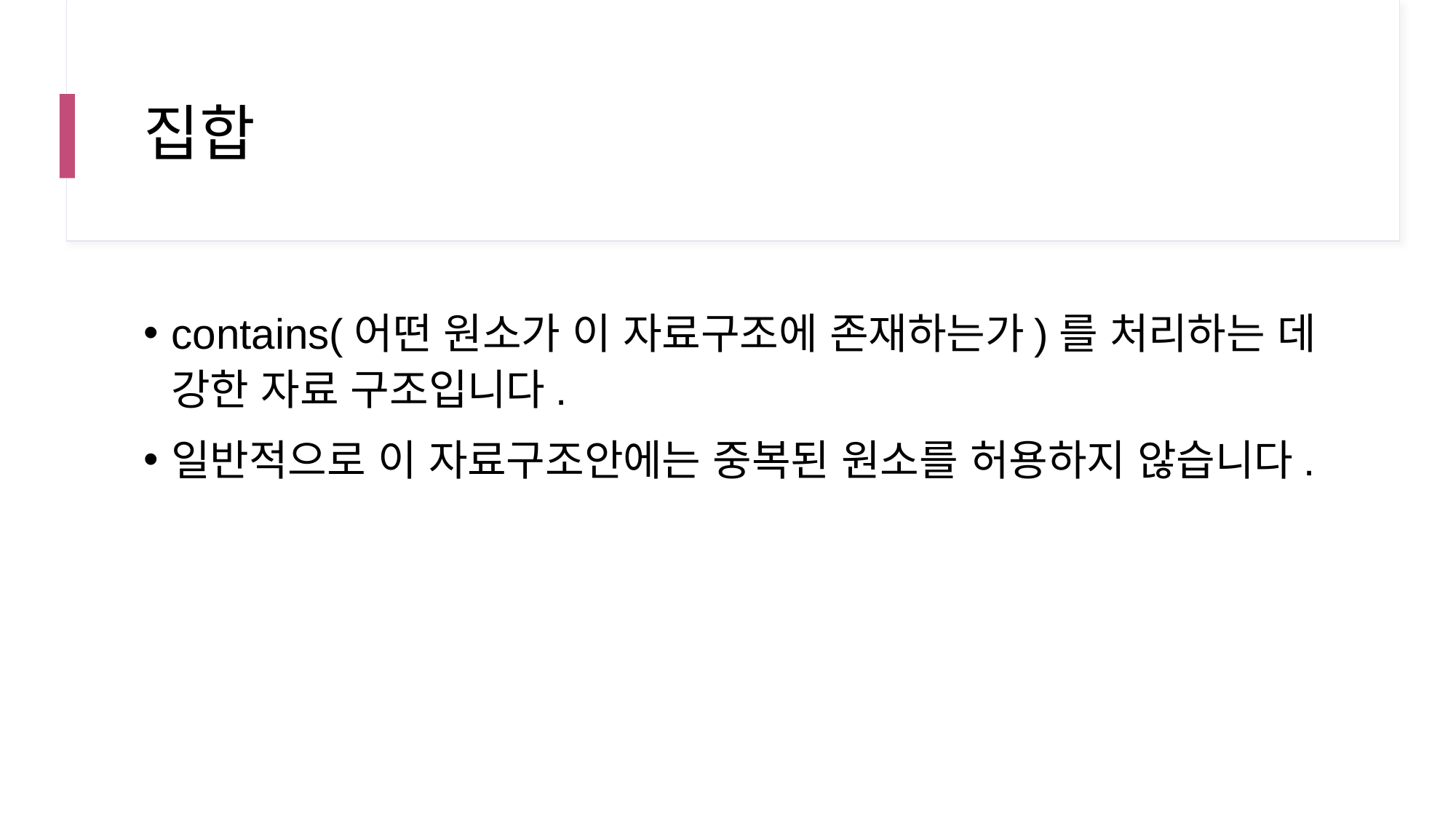

# 집합
contains(어떤 원소가 이 자료구조에 존재하는가)를 처리하는 데 강한 자료 구조입니다.
일반적으로 이 자료구조안에는 중복된 원소를 허용하지 않습니다.